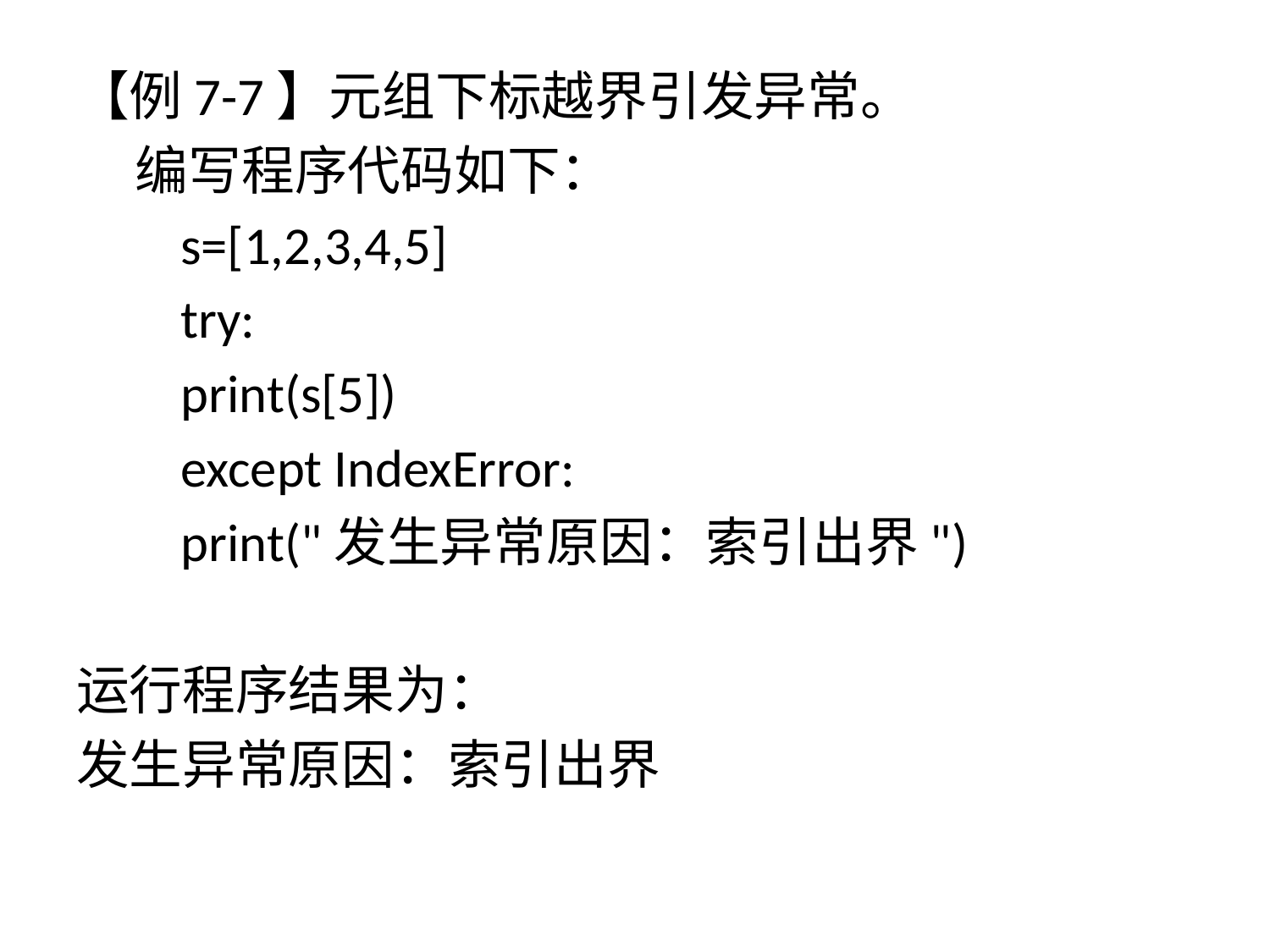

【例7-7】元组下标越界引发异常。
    编写程序代码如下：
s=[1,2,3,4,5]
try:
	print(s[5])
except IndexError:
	print("发生异常原因：索引出界")

运行程序结果为：
发生异常原因：索引出界